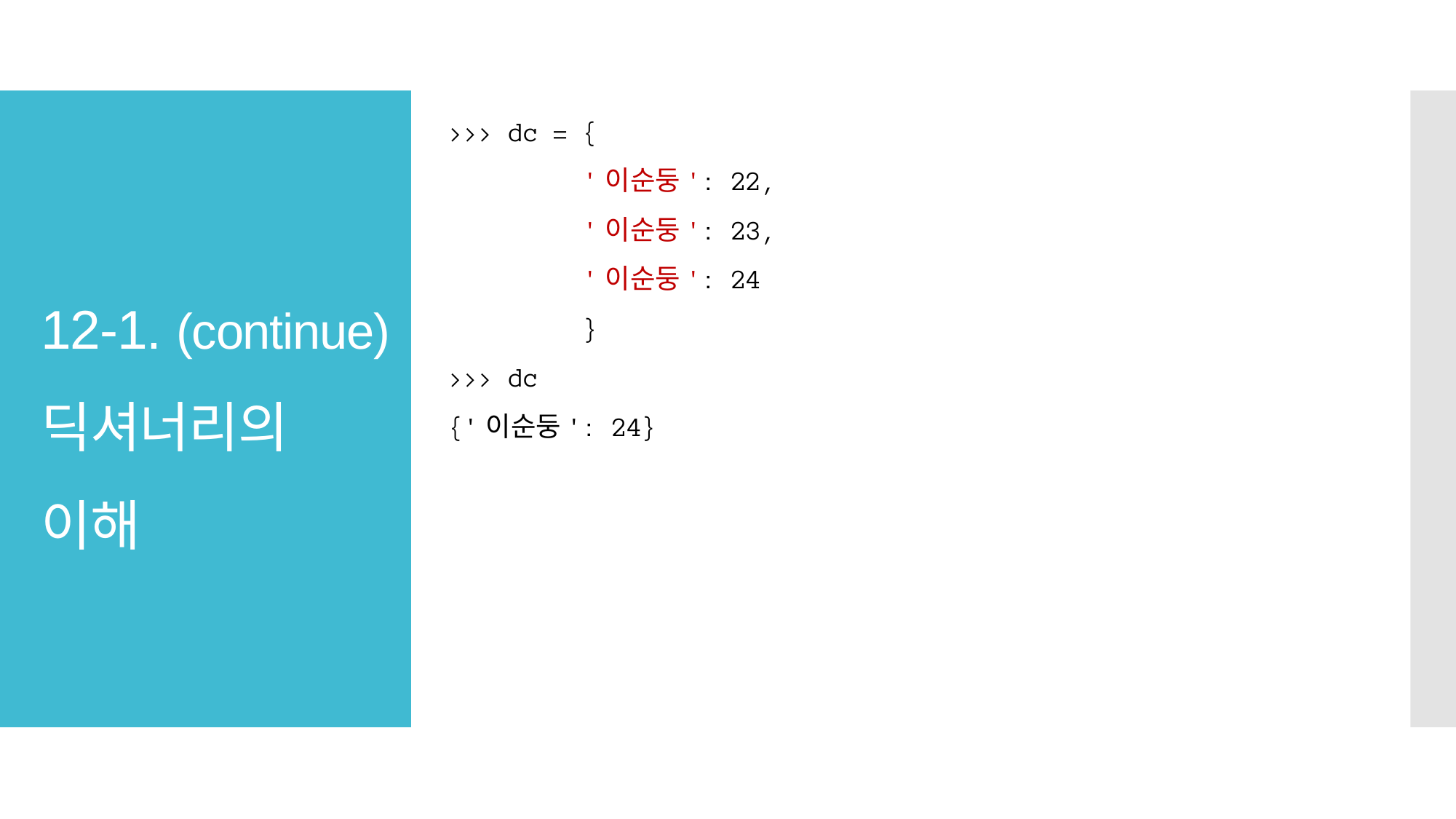

>>> dc = {
         '이순둥': 22,
         '이순둥': 23,
         '이순둥': 24
         }
>>> dc
{'이순둥': 24}
# 12-1. (continue) 딕셔너리의 이해